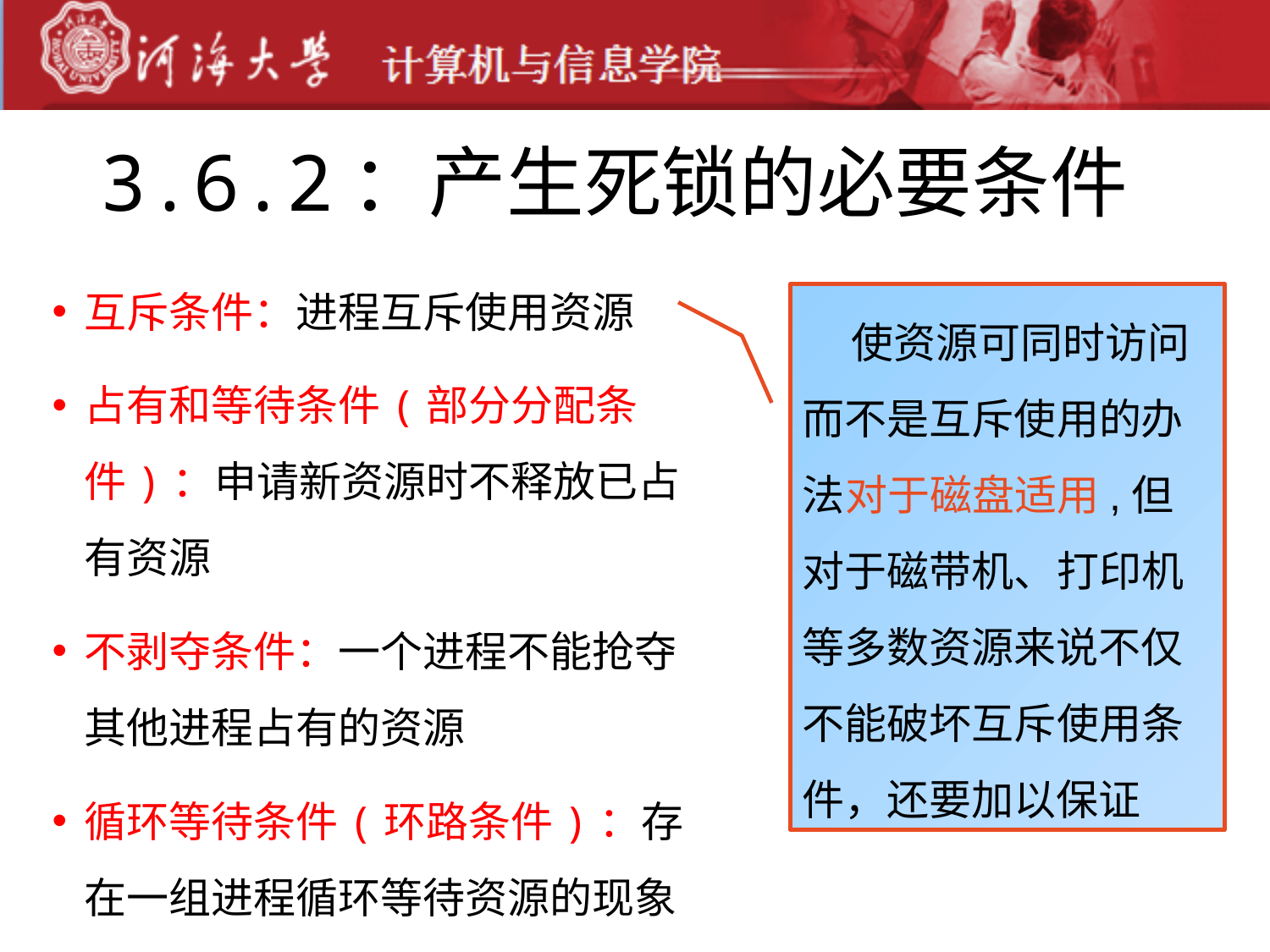

# 3.6.2：产生死锁的必要条件
互斥条件：进程互斥使用资源
占有和等待条件(部分分配条件)：申请新资源时不释放已占有资源
不剥夺条件：一个进程不能抢夺其他进程占有的资源
循环等待条件(环路条件)：存在一组进程循环等待资源的现象

    使资源可同时访问而不是互斥使用的办法对于磁盘适用,但对于磁带机、打印机等多数资源来说不仅不能破坏互斥使用条件，还要加以保证